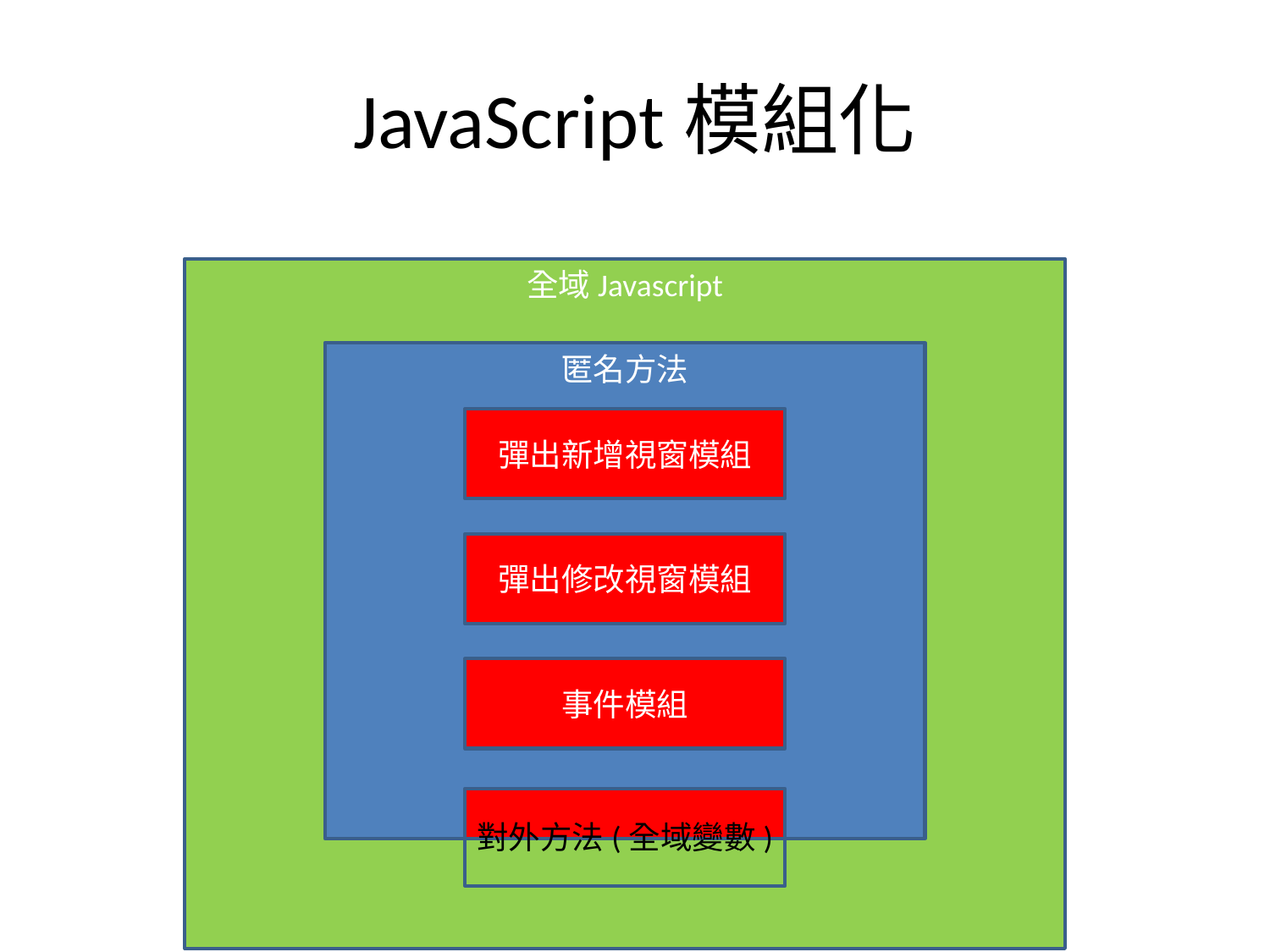

# JavaScript模組化
全域Javascript
匿名方法
彈出新增視窗模組
彈出修改視窗模組
事件模組

對外方法(全域變數)